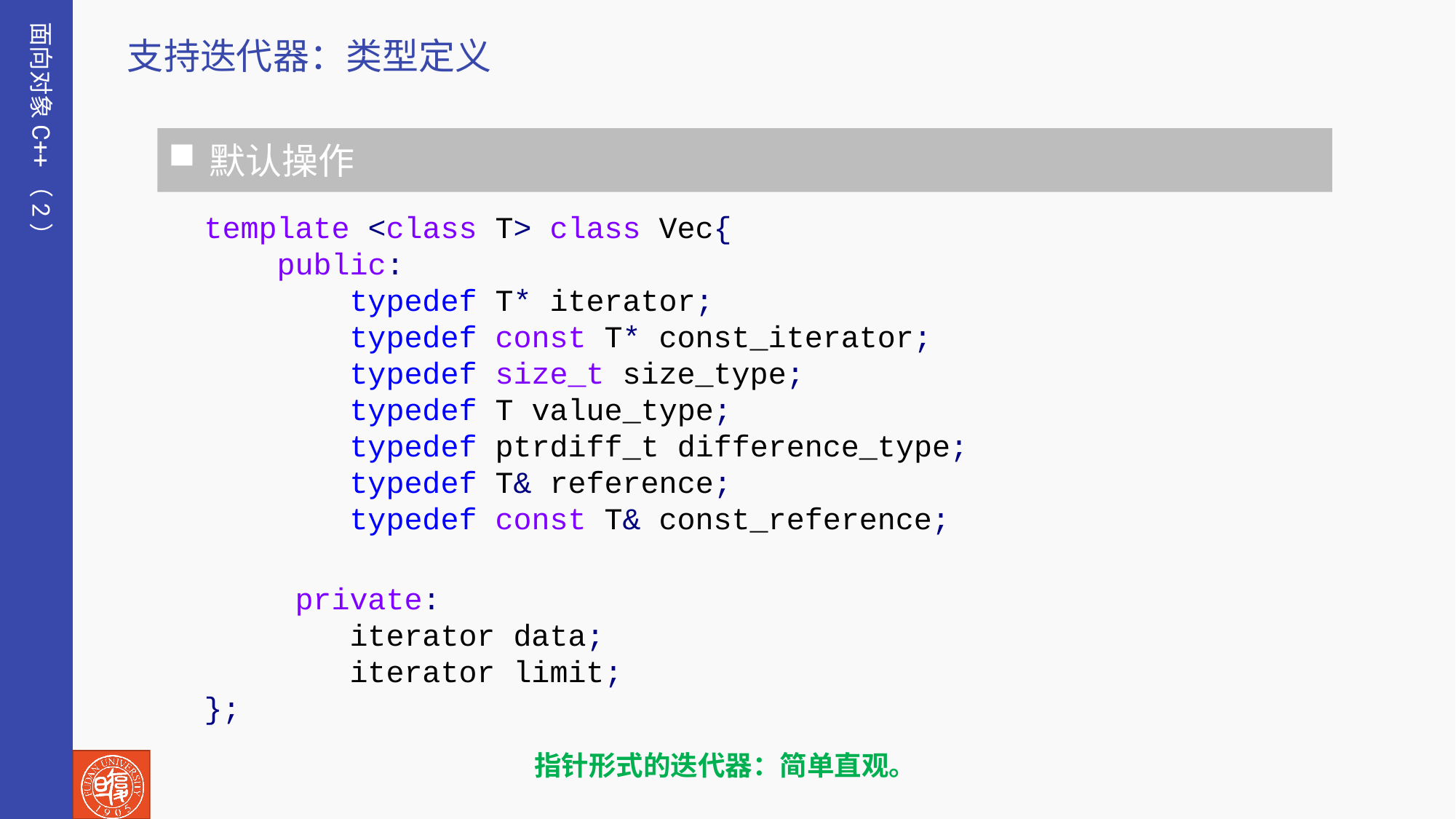

面向对象C++（2）
支持迭代器：类型定义
默认操作
template <class T> class Vec{
    public:
        typedef T* iterator;
        typedef const T* const_iterator;
        typedef size_t size_type;
        typedef T value_type;
        typedef ptrdiff_t difference_type;
        typedef T& reference;
        typedef const T& const_reference;

     private:
        iterator data;
        iterator limit;
};
指针形式的迭代器：简单直观。